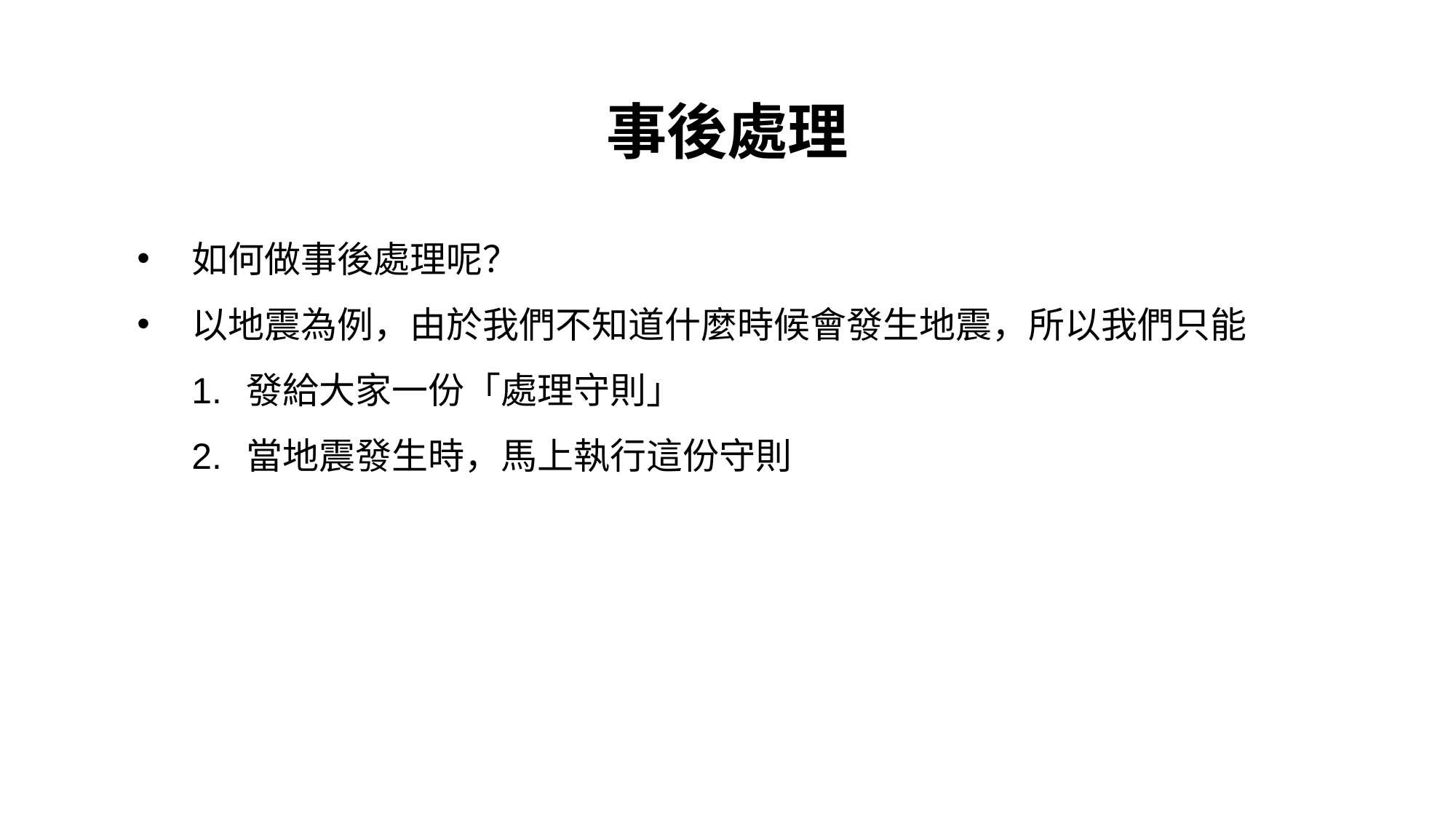

事後處理
如何做事後處理呢？
以地震為例，由於我們不知道什麼時候會發生地震，所以我們只能
發給大家一份「處理守則」
當地震發生時，馬上執行這份守則